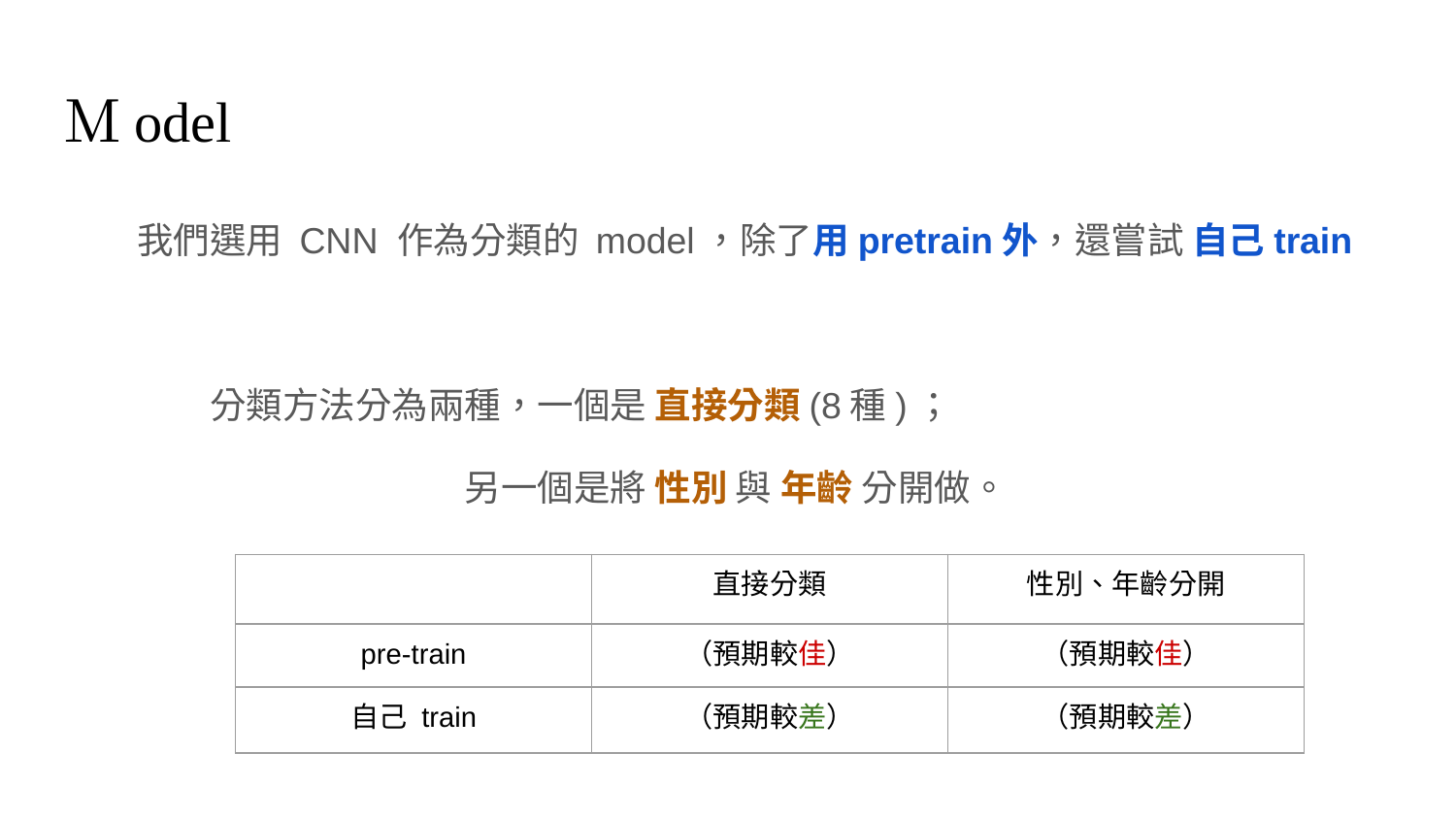

# Ｍodel
我們選用 CNN 作為分類的 model，除了用pretrain外，還嘗試 自己train

	分類方法分為兩種，一個是 直接分類(8種)；
　另一個是將 性別 與 年齡 分開做。

|  | 直接分類 | 性別、年齡分開 |
| --- | --- | --- |
| pre-train | （預期較佳） | （預期較佳） |
| 自己 train | （預期較差） | （預期較差） |